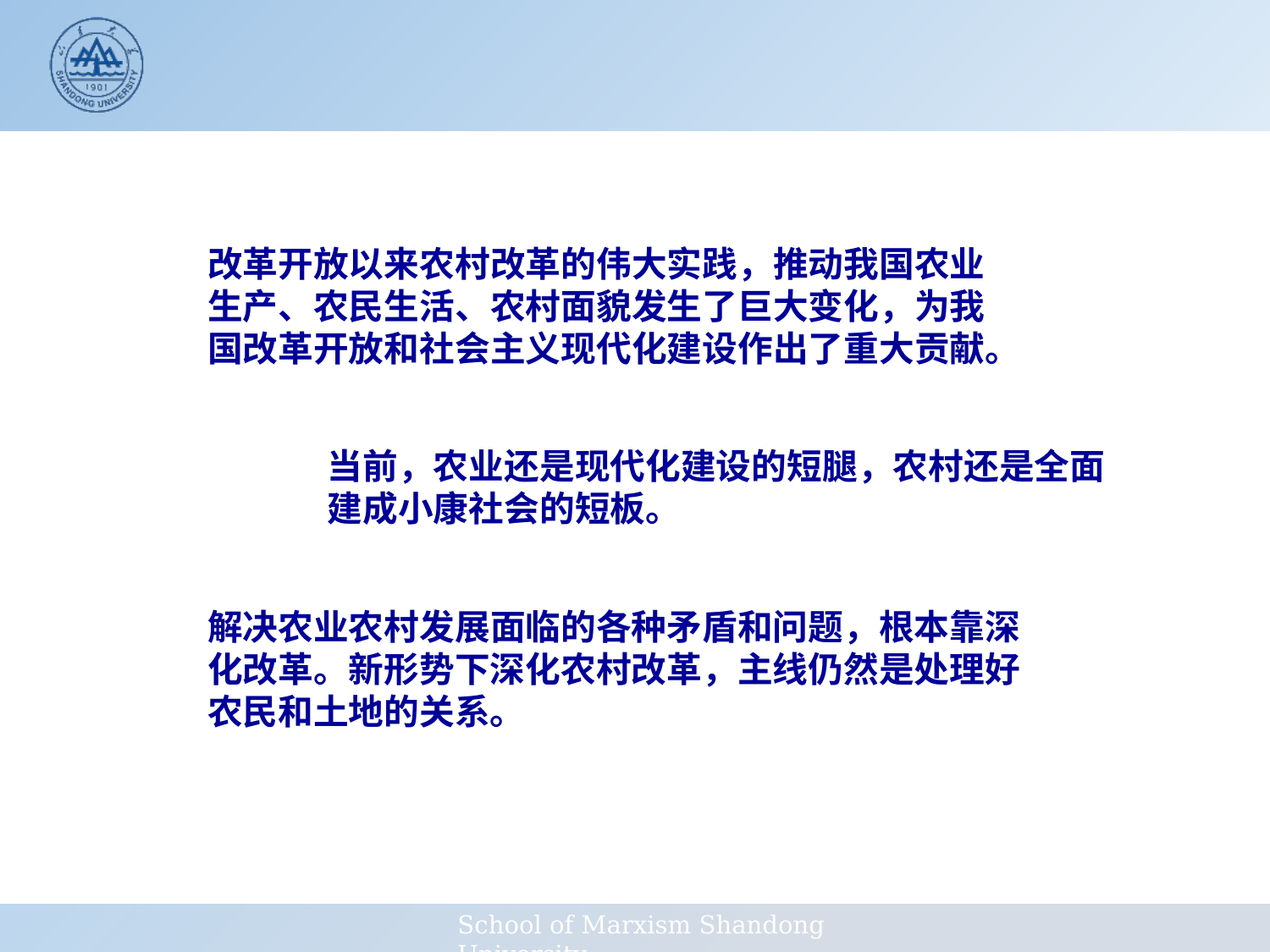

改革开放以来农村改革的伟大实践，推动我国农业生产、农民生活、农村面貌发生了巨大变化，为我国改革开放和社会主义现代化建设作出了重大贡献。
当前，农业还是现代化建设的短腿，农村还是全面建成小康社会的短板。
解决农业农村发展面临的各种矛盾和问题，根本靠深化改革。新形势下深化农村改革，主线仍然是处理好农民和土地的关系。